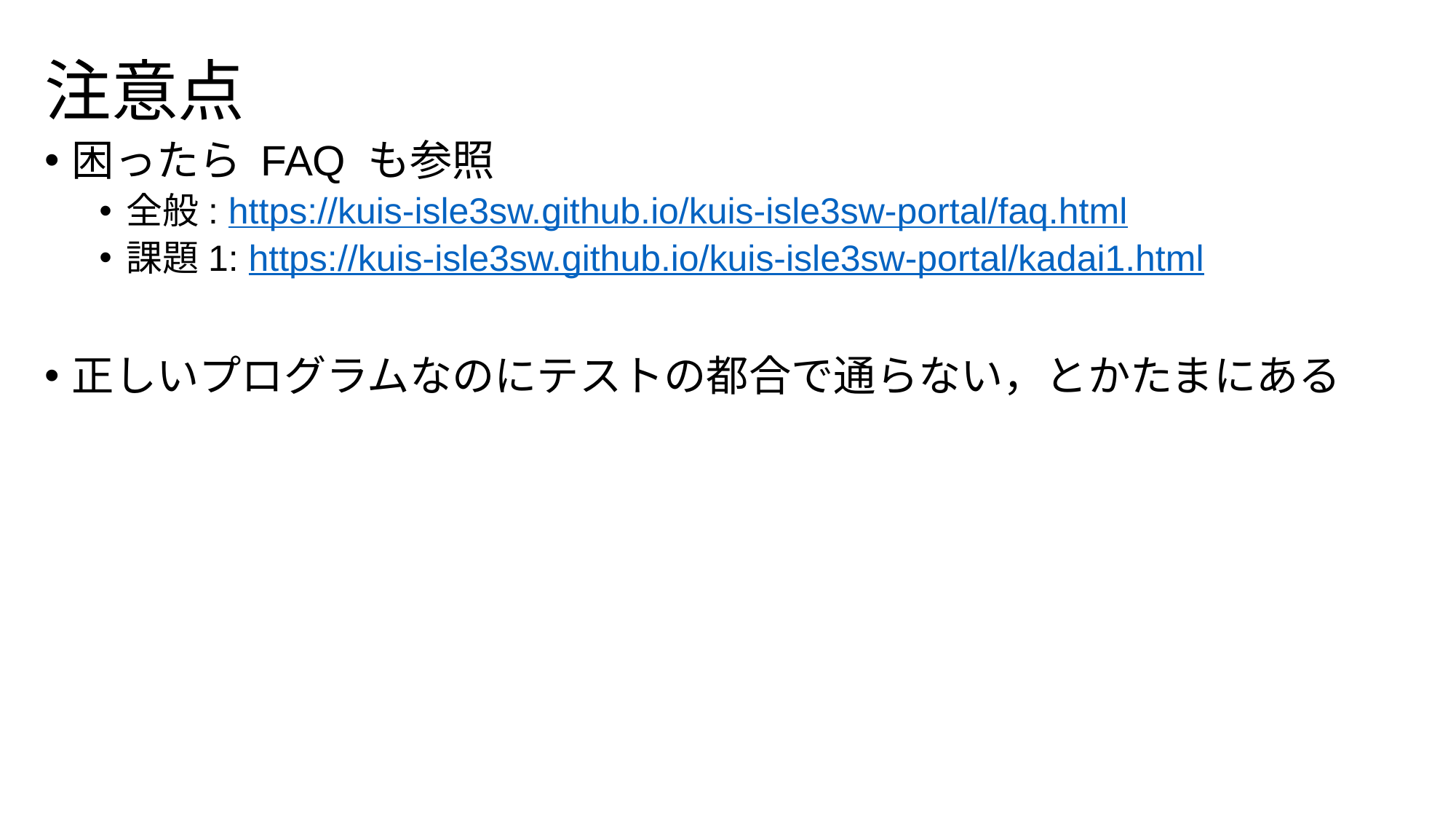

# 注意点
困ったら FAQ も参照
全般: https://kuis-isle3sw.github.io/kuis-isle3sw-portal/faq.html
課題1: https://kuis-isle3sw.github.io/kuis-isle3sw-portal/kadai1.html

正しいプログラムなのにテストの都合で通らない，とかたまにある